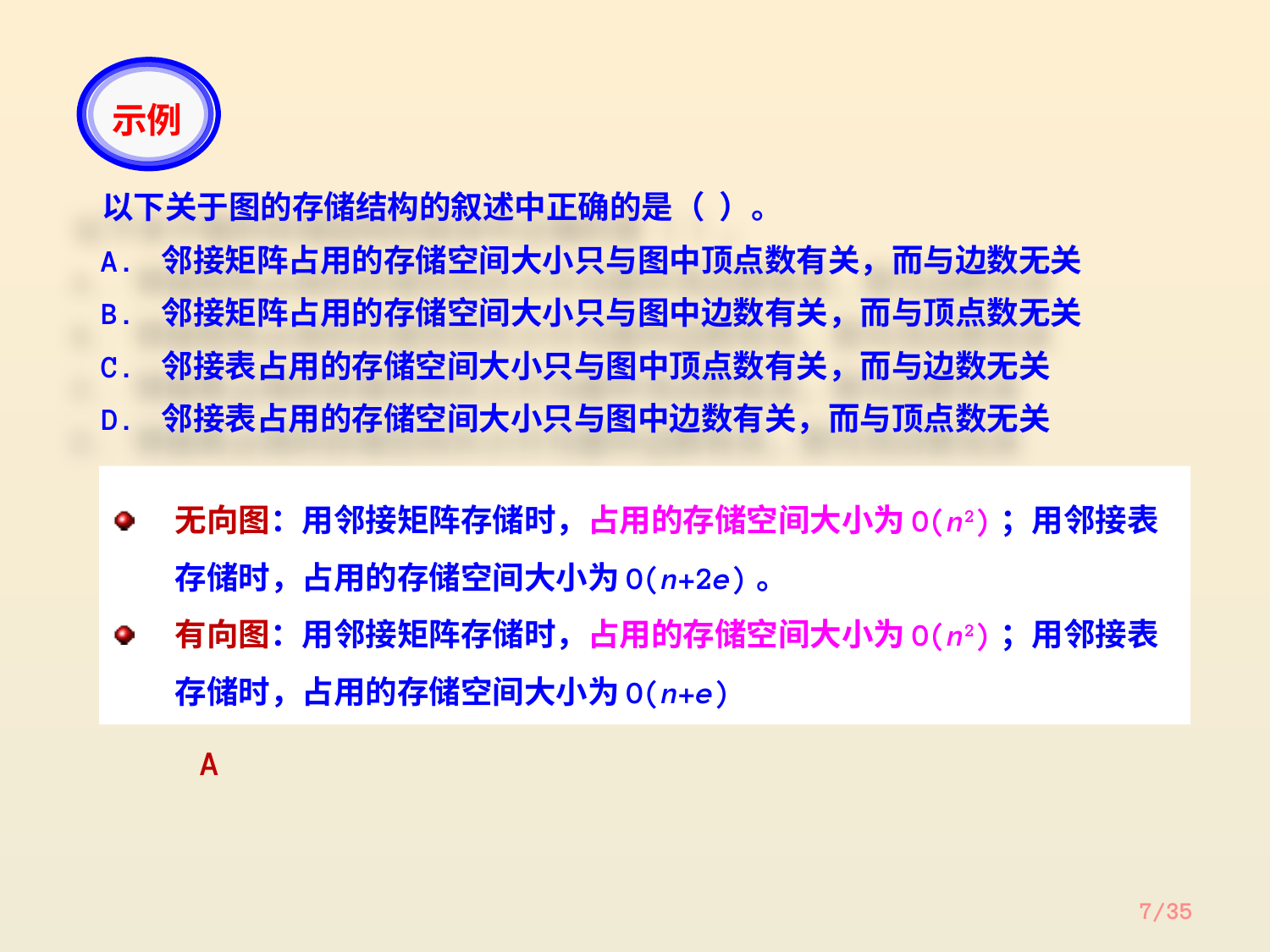

示例
以下关于图的存储结构的叙述中正确的是（  ）。
A. 邻接矩阵占用的存储空间大小只与图中顶点数有关，而与边数无关
B. 邻接矩阵占用的存储空间大小只与图中边数有关，而与顶点数无关
C. 邻接表占用的存储空间大小只与图中顶点数有关，而与边数无关
D. 邻接表占用的存储空间大小只与图中边数有关，而与顶点数无关
无向图：用邻接矩阵存储时，占用的存储空间大小为O(n2)；用邻接表存储时，占用的存储空间大小为O(n+2e)。
有向图：用邻接矩阵存储时，占用的存储空间大小为O(n2)；用邻接表存储时，占用的存储空间大小为O(n+e)
A
7/35